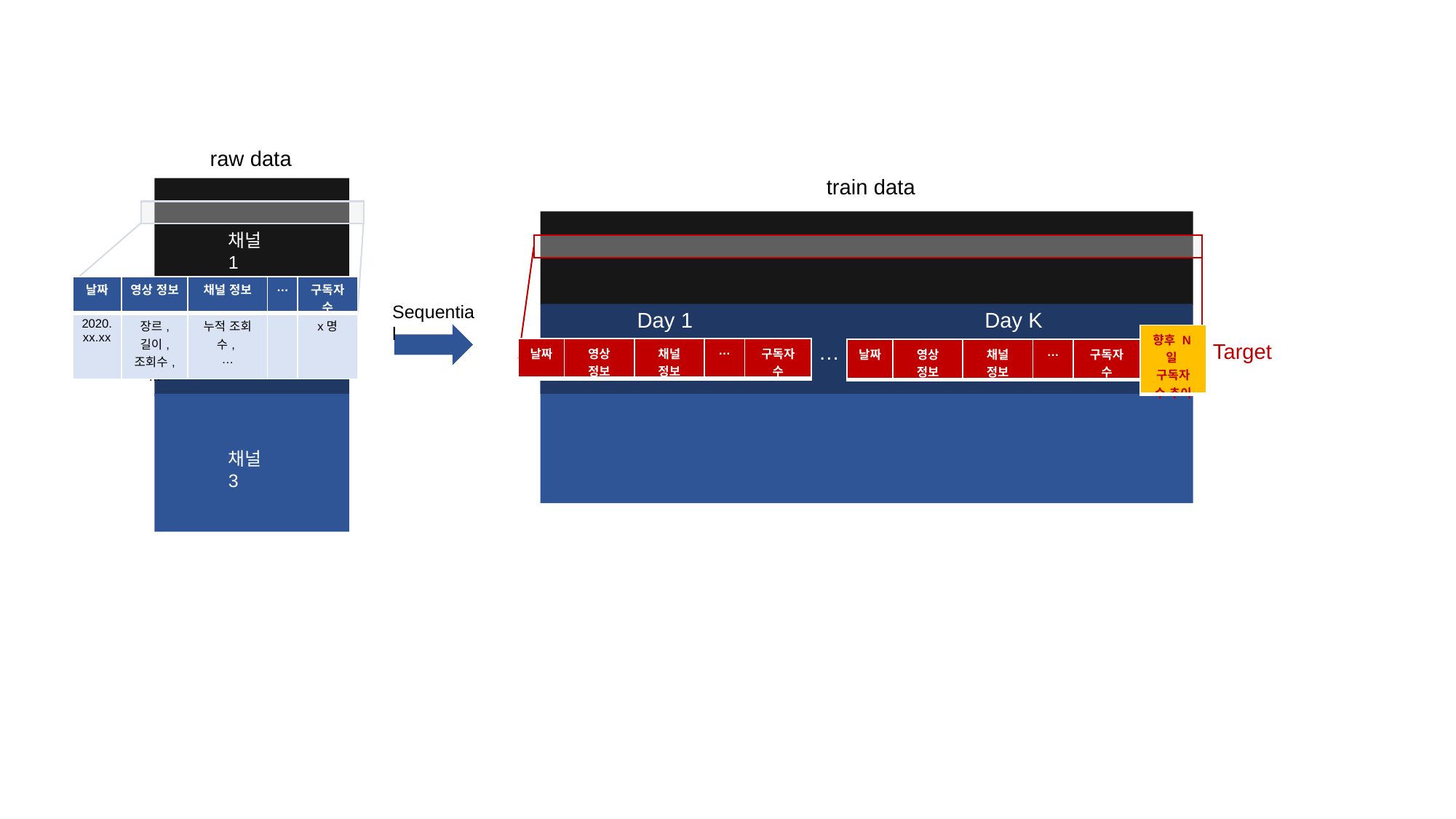

raw data
train data

채널 1
채널 2
채널 3

| 날짜 | 영상 정보 | 채널 정보 | … | 구독자수 |
| --- | --- | --- | --- | --- |
| 2020. xx.xx | 장르, 길이, 조회수, … | 누적 조회수, … |  | x명 |
Sequential
Day K
Day 1

| 향후 N일 구독자수 추이 |
| --- |
Target
…
| 날짜 | 영상 정보 | 채널 정보 | … | 구독자수 |
| --- | --- | --- | --- | --- |
| 날짜 | 영상 정보 | 채널 정보 | … | 구독자수 |
| --- | --- | --- | --- | --- |